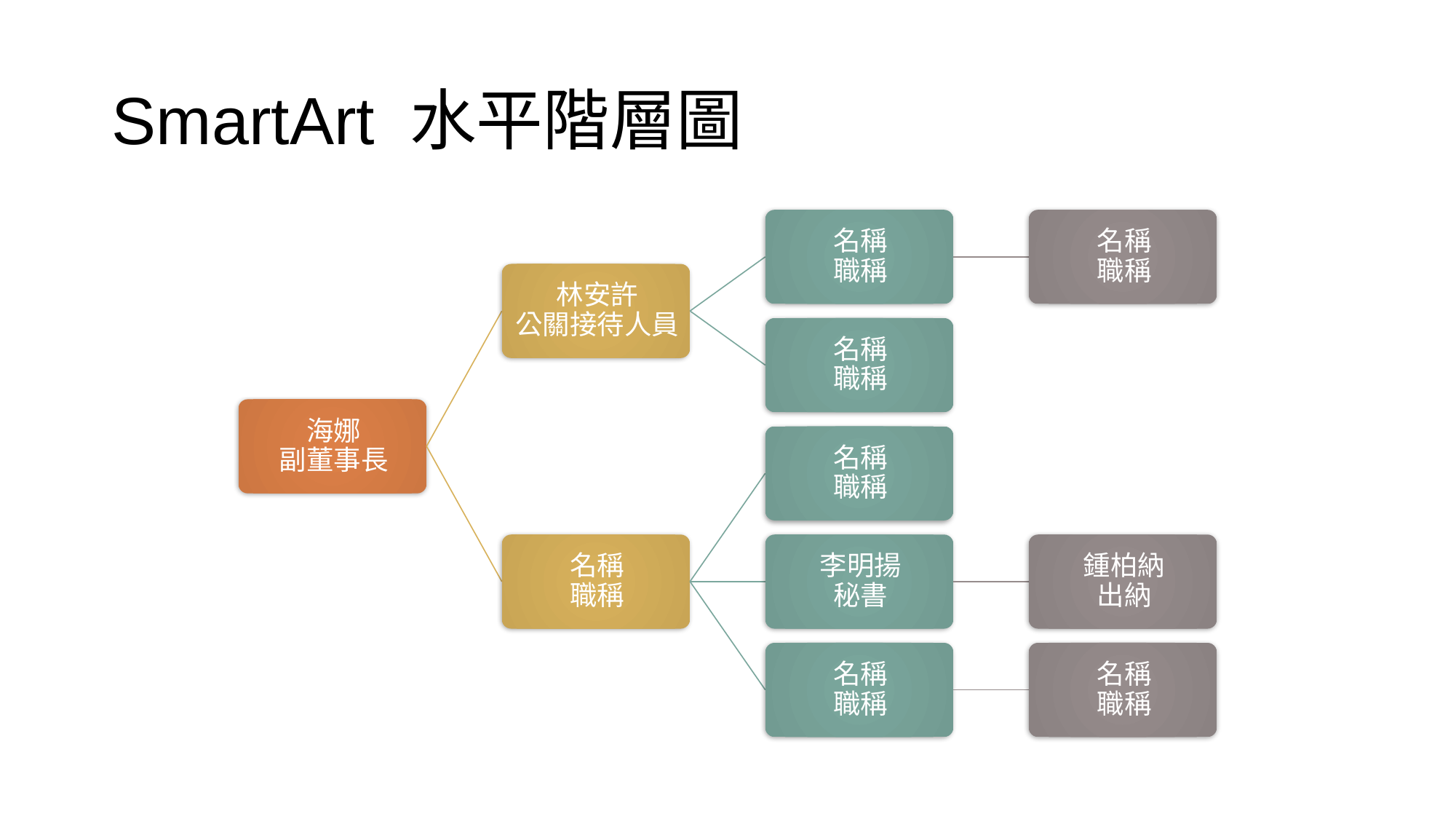

# SmartArt 水平階層圖
海娜
副董事長

林安許
公關接待人員

名稱
職稱

名稱
職稱

名稱
職稱

名稱
職稱

名稱
職稱

李明揚
秘書

鍾柏納
出納

名稱
職稱

名稱
職稱